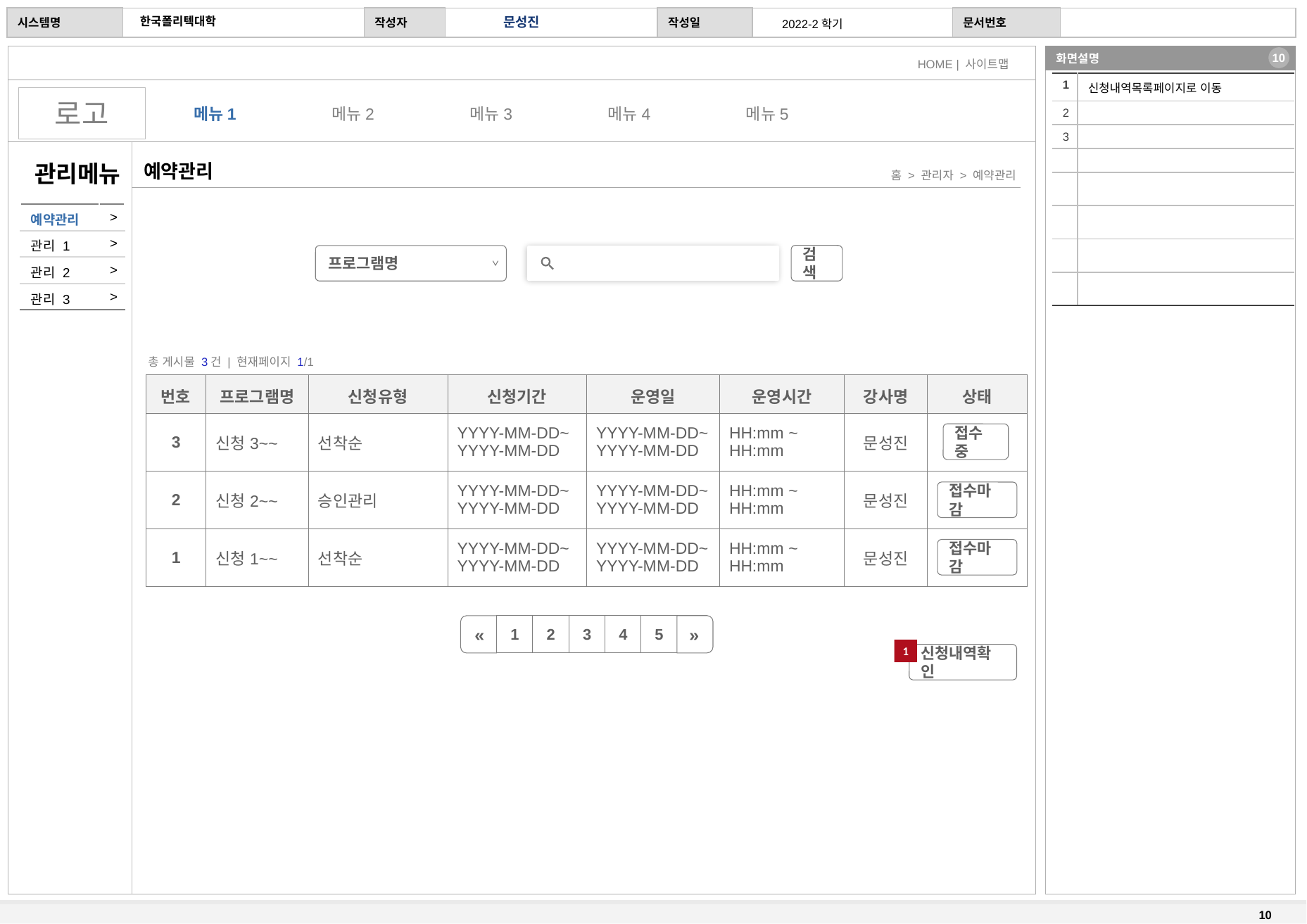

| 1 | 신청내역목록페이지로 이동 |
| --- | --- |
| 2 |  |
| 3 |  |
|  |  |
|  |  |
|  |  |
|  |  |
|  |  |
검색
프로그램명

총 게시물 3건 | 현재페이지 1/1
| 번호 | 프로그램명 | 신청유형 | 신청기간 | 운영일 | 운영시간 | 강사명 | 상태 |
| --- | --- | --- | --- | --- | --- | --- | --- |
| 3 | 신청3~~ | 선착순 | YYYY-MM-DD~ YYYY-MM-DD | YYYY-MM-DD~ YYYY-MM-DD | HH:mm ~ HH:mm | 문성진 |  |
| 2 | 신청2~~ | 승인관리 | YYYY-MM-DD~ YYYY-MM-DD | YYYY-MM-DD~ YYYY-MM-DD | HH:mm ~ HH:mm | 문성진 |  |
| 1 | 신청1~~ | 선착순 | YYYY-MM-DD~ YYYY-MM-DD | YYYY-MM-DD~ YYYY-MM-DD | HH:mm ~ HH:mm | 문성진 |  |
접수중
접수마감
접수마감
1
2
3
4
5
«
»
1
신청내역확인